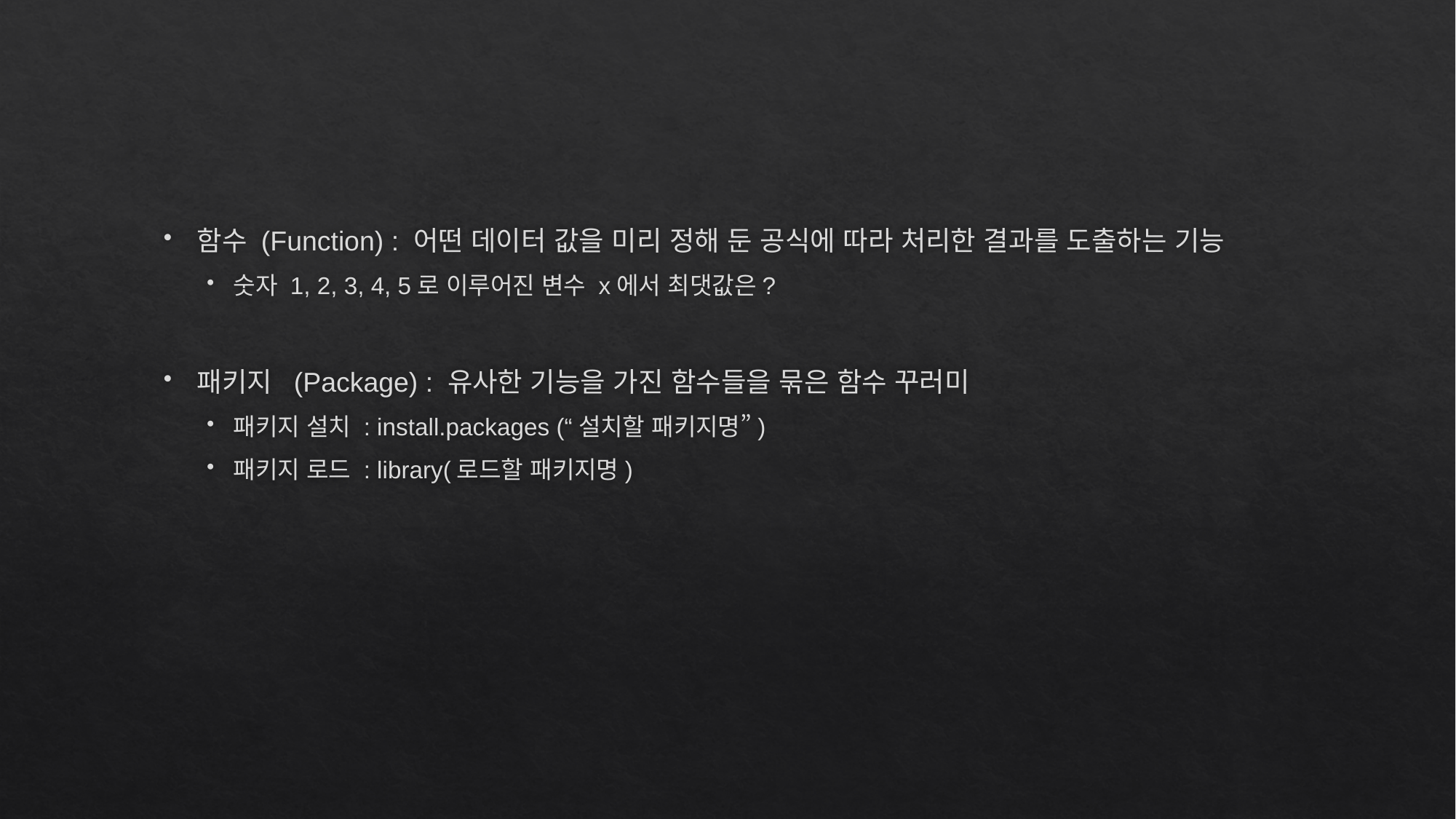

#
함수 (Function) : 어떤 데이터 값을 미리 정해 둔 공식에 따라 처리한 결과를 도출하는 기능
숫자 1, 2, 3, 4, 5로 이루어진 변수 x에서 최댓값은?

패키지  (Package) : 유사한 기능을 가진 함수들을 묶은 함수 꾸러미
패키지 설치 : install.packages (“설치할 패키지명”)
패키지 로드 : library(로드할 패키지명)